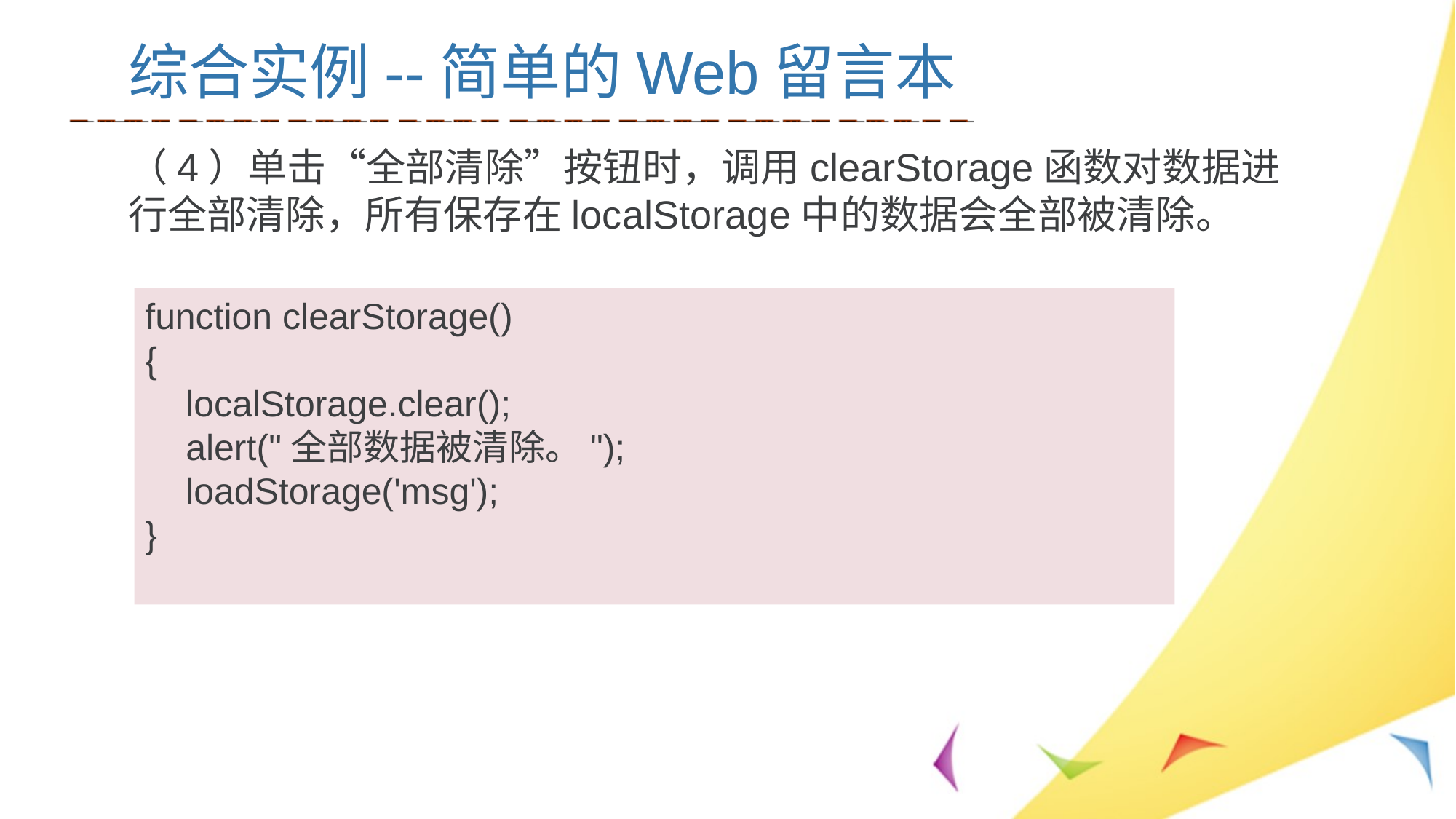

综合实例--简单的Web留言本

（4）单击“全部清除”按钮时，调用clearStorage函数对数据进行全部清除，所有保存在localStorage中的数据会全部被清除。

function clearStorage()
{
    localStorage.clear();
    alert("全部数据被清除。");
    loadStorage('msg');
}